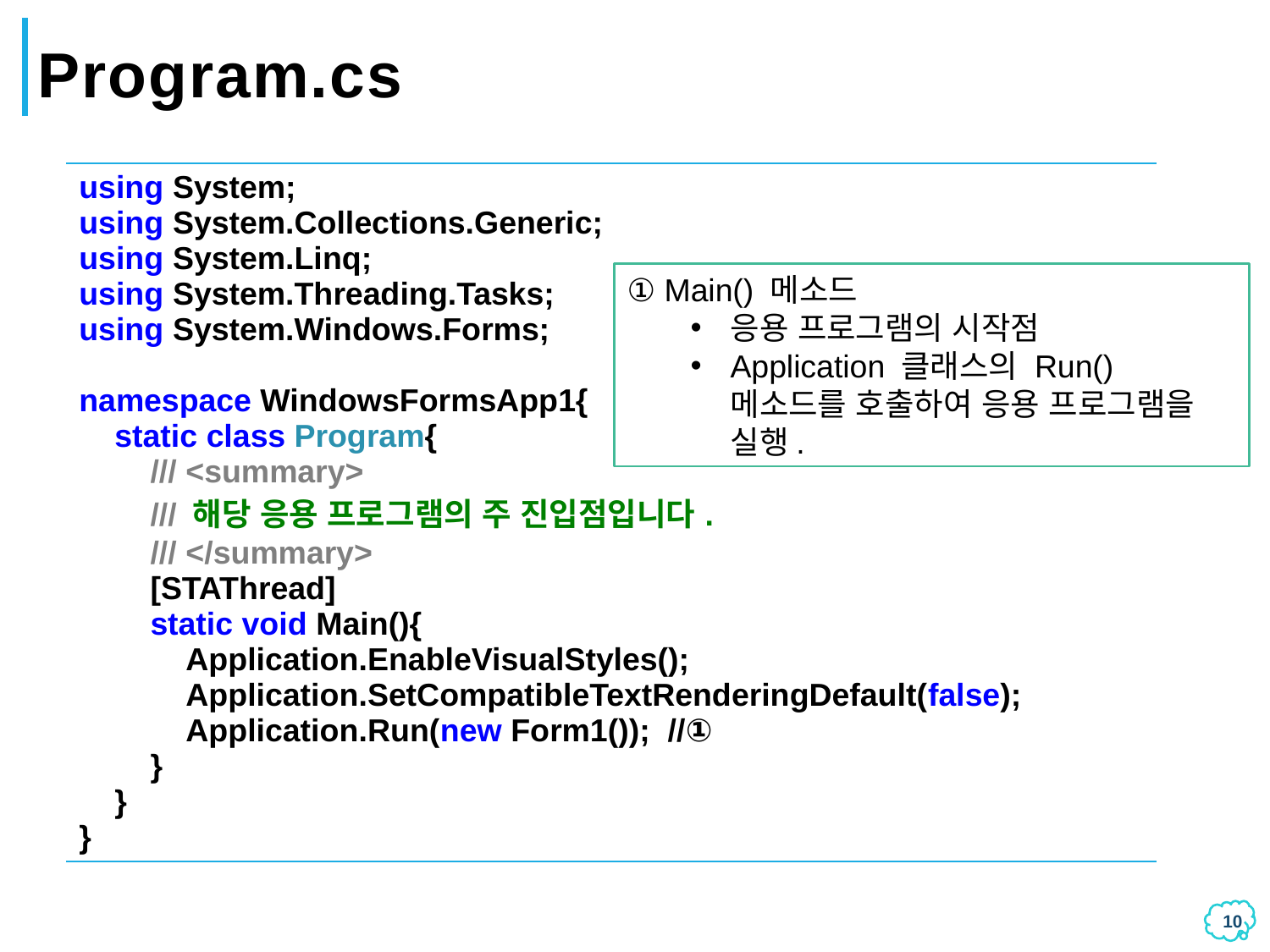

# Program.cs

| using System; using System.Collections.Generic; using System.Linq; using System.Threading.Tasks; using System.Windows.Forms; namespace WindowsFormsApp1{ static class Program{ /// <summary> /// 해당 응용 프로그램의 주 진입점입니다. /// </summary> [STAThread] static void Main(){ Application.EnableVisualStyles(); Application.SetCompatibleTextRenderingDefault(false); Application.Run(new Form1()); //① } } } |
| --- |
① Main() 메소드
응용 프로그램의 시작점
Application 클래스의 Run() 메소드를 호출하여 응용 프로그램을 실행.
10